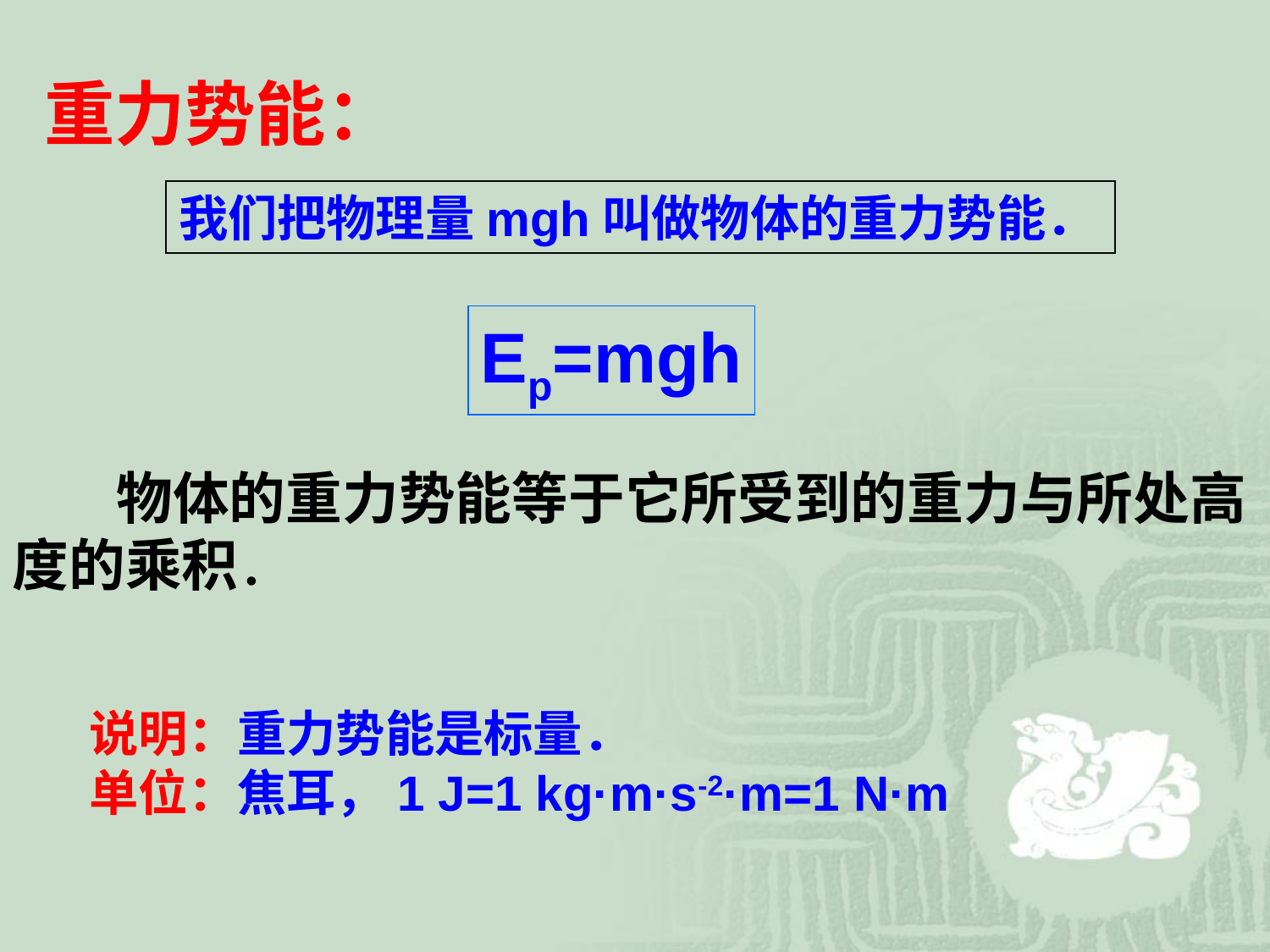

重力势能：
我们把物理量mgh叫做物体的重力势能．
Ep=mgh
       物体的重力势能等于它所受到的重力与所处高度的乘积．
说明：重力势能是标量．
单位：焦耳，1 J=1 kg·m·s-2·m=1 N·m